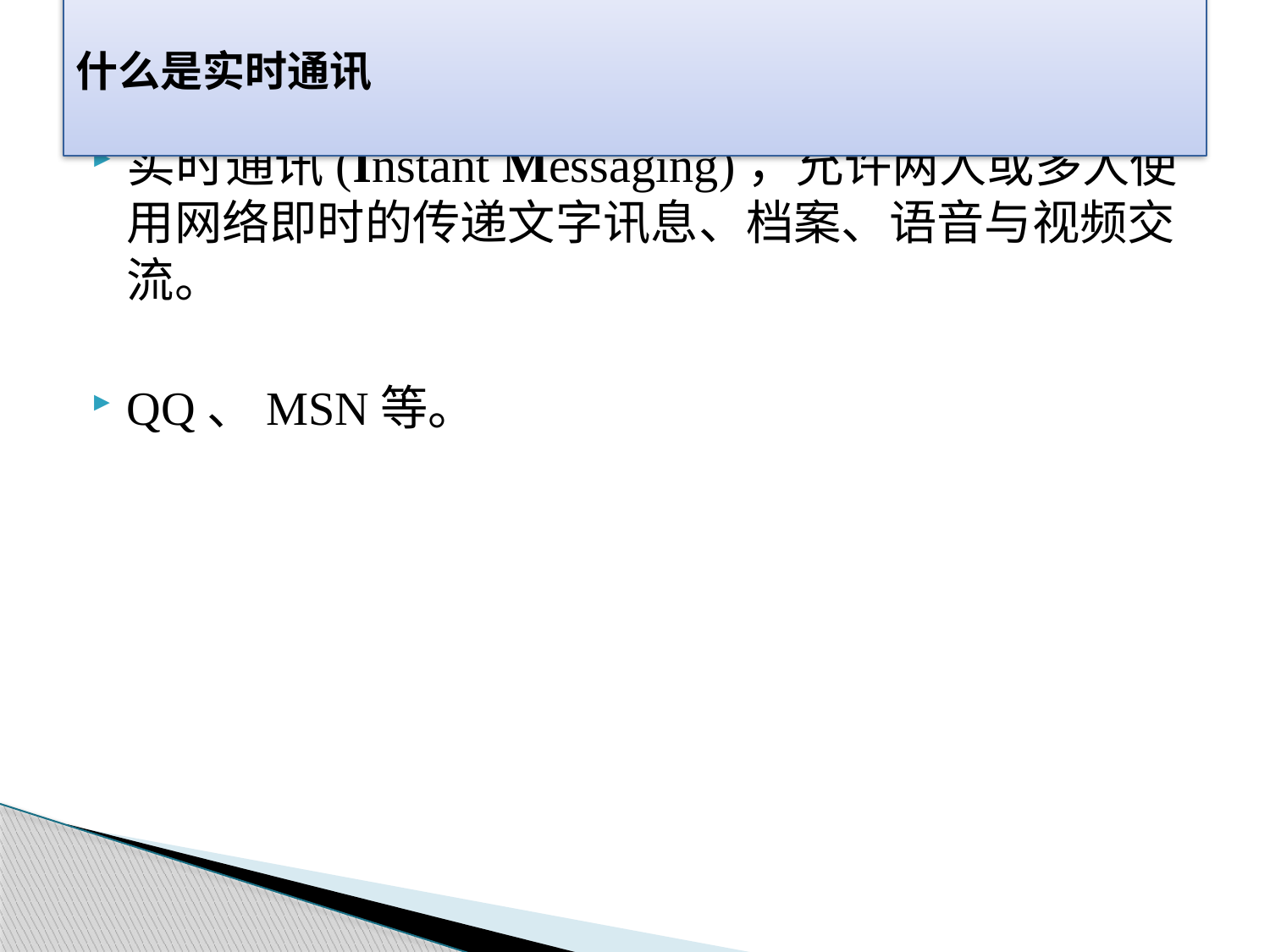

# 什么是实时通讯
实时通讯(Instant Messaging)，允许两人或多人使用网络即时的传递文字讯息、档案、语音与视频交流。

QQ、MSN等。